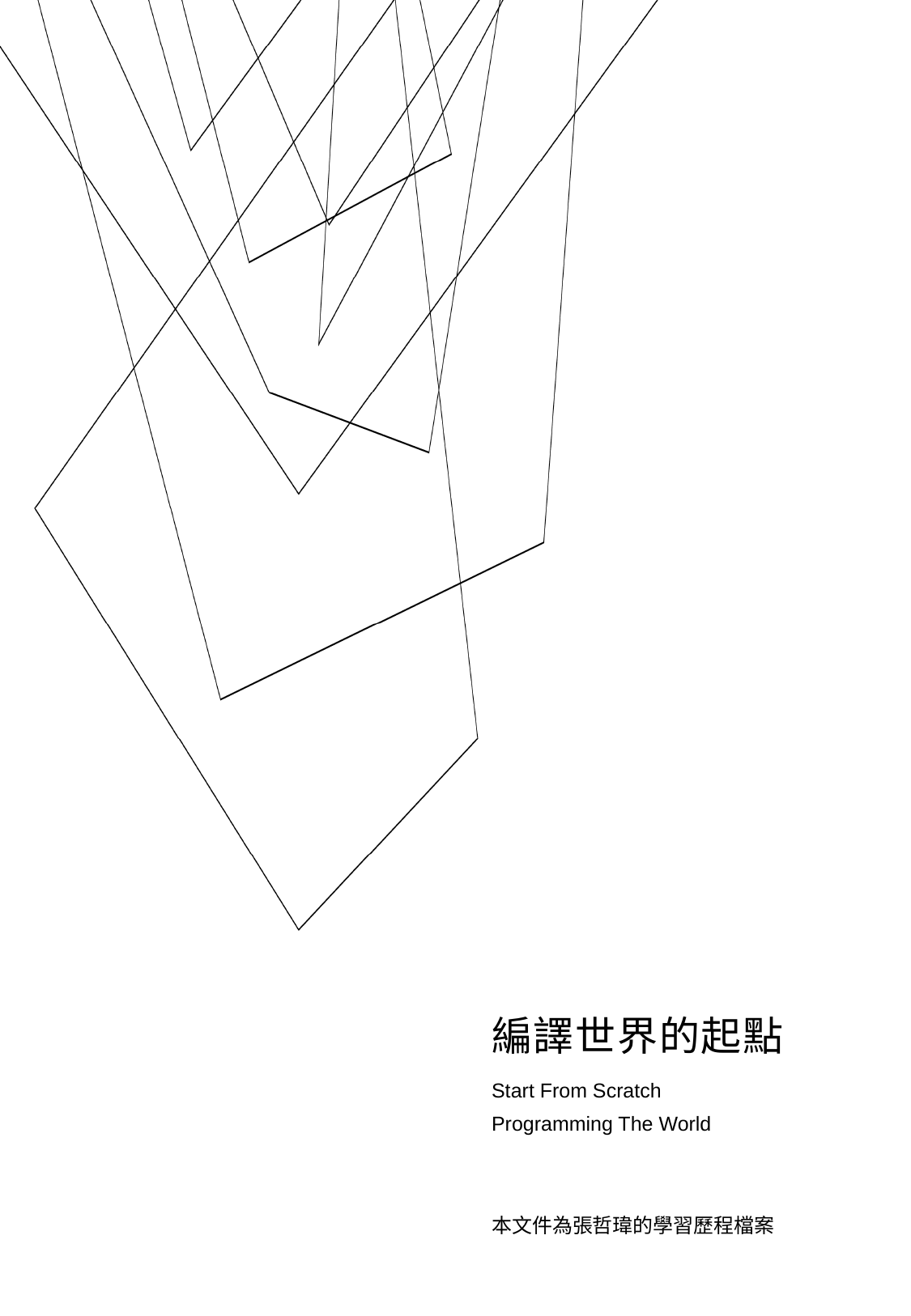

# 編譯世界的起點
Start From Scratch
Programming The World

本文件為張哲瑋的學習歷程檔案